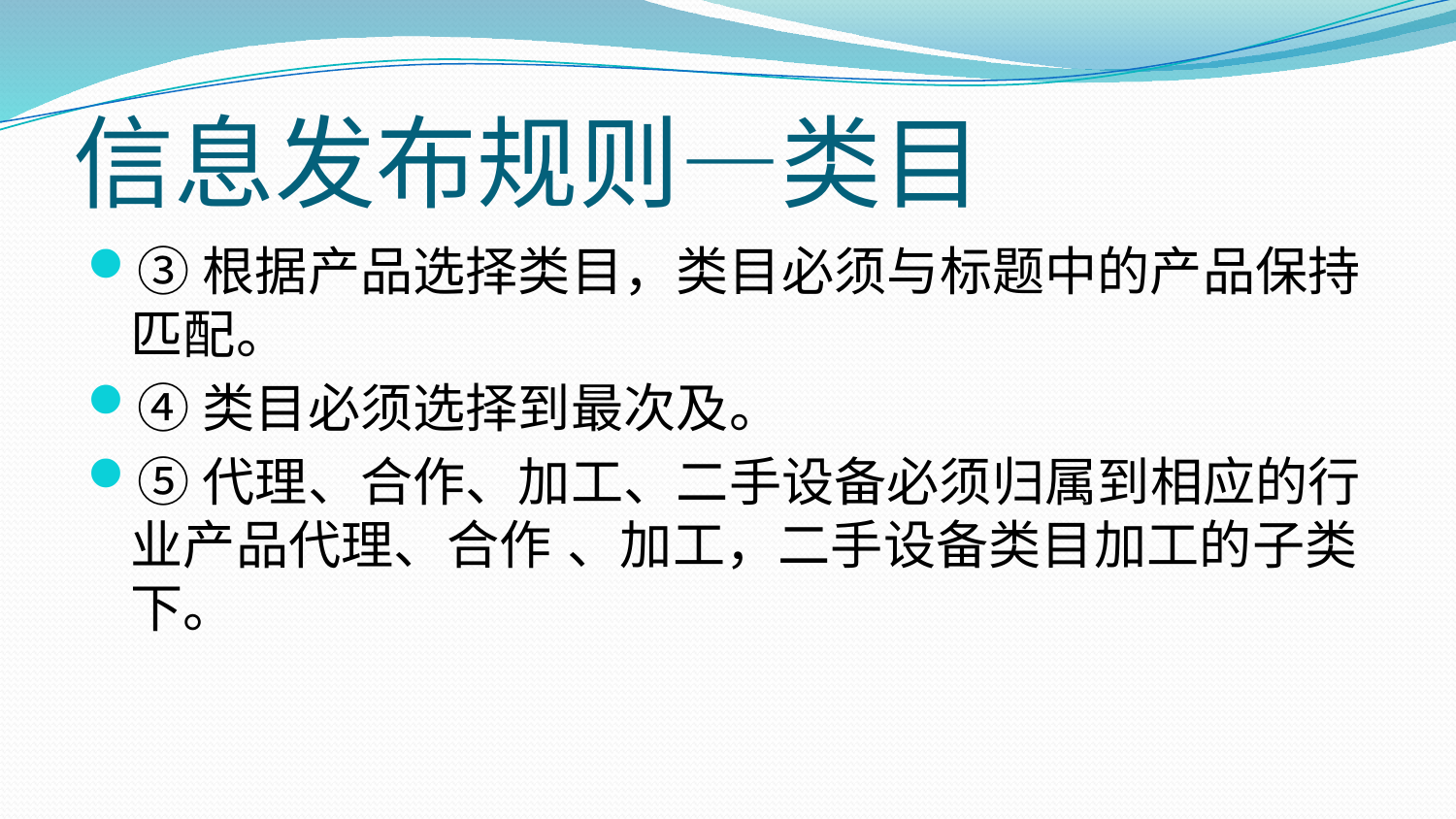

# 信息发布规则—类目
③根据产品选择类目，类目必须与标题中的产品保持匹配。
④类目必须选择到最次及。
⑤代理、合作、加工、二手设备必须归属到相应的行业产品代理、合作	、加工，二手设备类目加工的子类下。